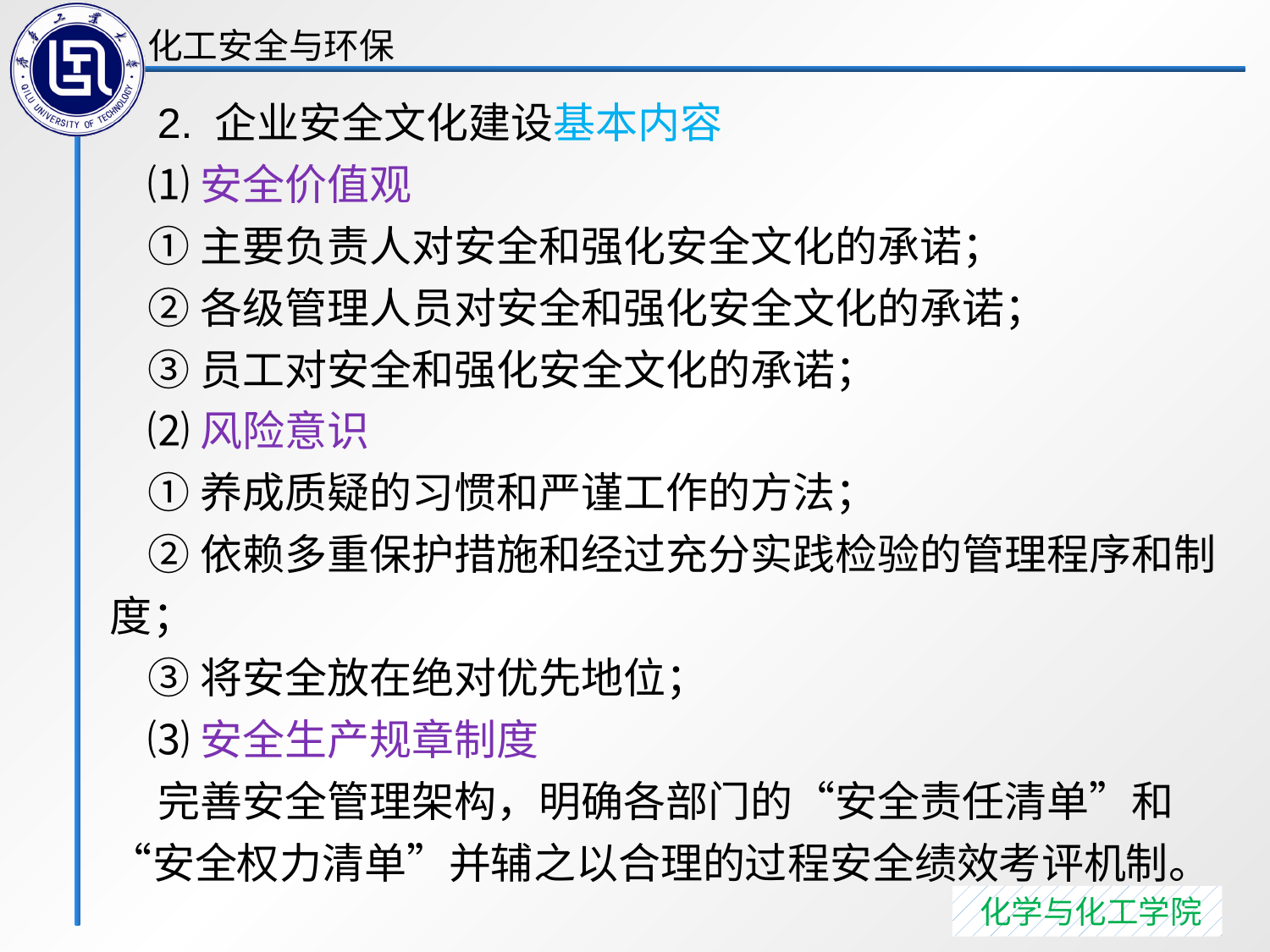

2. 企业安全文化建设基本内容
    ⑴安全价值观
    ①主要负责人对安全和强化安全文化的承诺；
    ②各级管理人员对安全和强化安全文化的承诺；
    ③员工对安全和强化安全文化的承诺；
    ⑵风险意识
    ①养成质疑的习惯和严谨工作的方法；
    ②依赖多重保护措施和经过充分实践检验的管理程序和制度；
    ③将安全放在绝对优先地位；
    ⑶安全生产规章制度
    完善安全管理架构，明确各部门的“安全责任清单”和“安全权力清单”并辅之以合理的过程安全绩效考评机制。